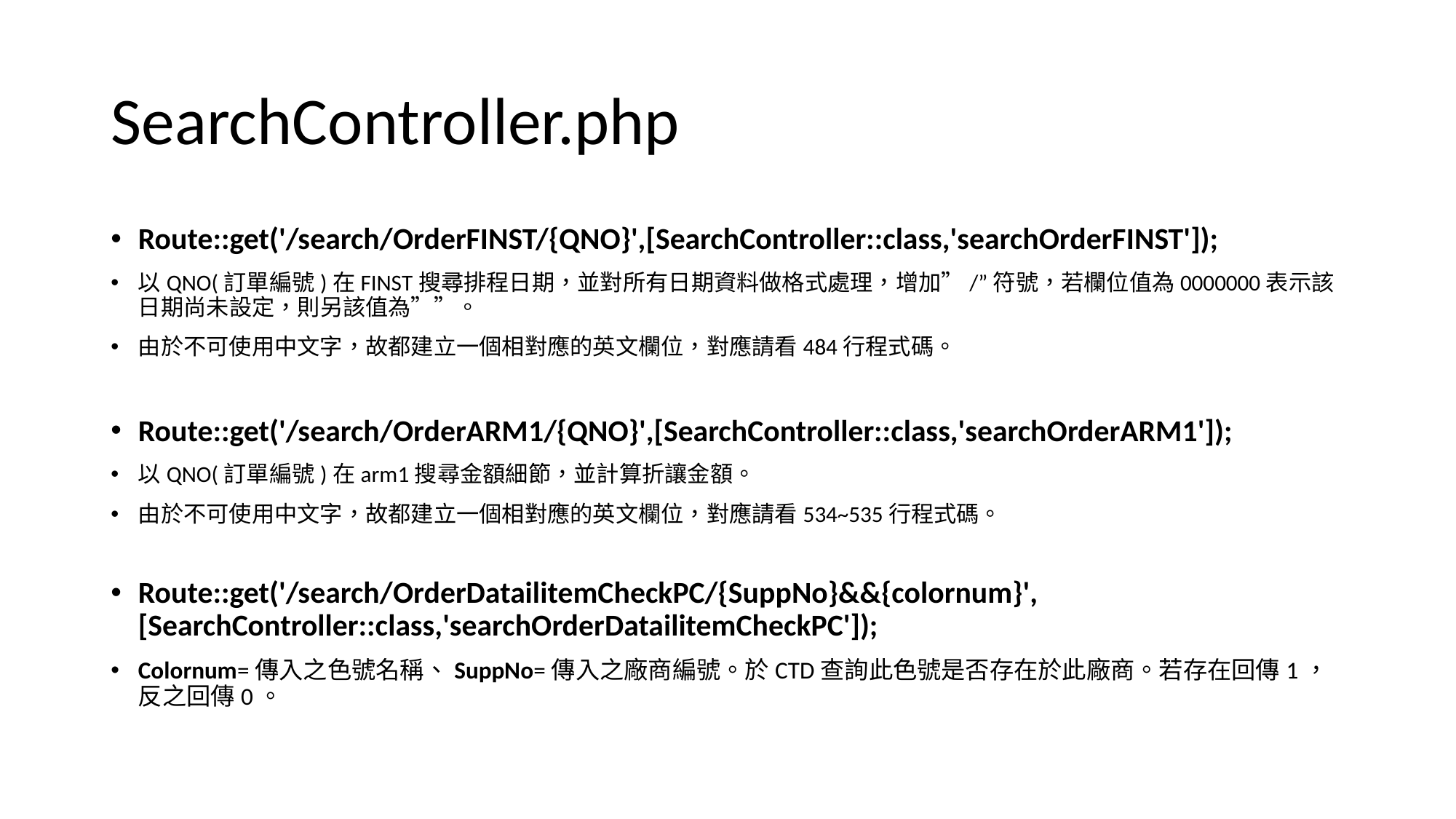

# SearchController.php
Route::get('/search/OrderFINST/{QNO}',[SearchController::class,'searchOrderFINST']);
以QNO(訂單編號)在FINST搜尋排程日期，並對所有日期資料做格式處理，增加”/”符號，若欄位值為0000000表示該日期尚未設定，則另該值為””。
由於不可使用中文字，故都建立一個相對應的英文欄位，對應請看484行程式碼。

Route::get('/search/OrderARM1/{QNO}',[SearchController::class,'searchOrderARM1']);
以QNO(訂單編號)在arm1搜尋金額細節，並計算折讓金額。
由於不可使用中文字，故都建立一個相對應的英文欄位，對應請看534~535行程式碼。

Route::get('/search/OrderDatailitemCheckPC/{SuppNo}&&{colornum}',[SearchController::class,'searchOrderDatailitemCheckPC']);
Colornum=傳入之色號名稱、SuppNo=傳入之廠商編號。於CTD查詢此色號是否存在於此廠商。若存在回傳1，反之回傳0。